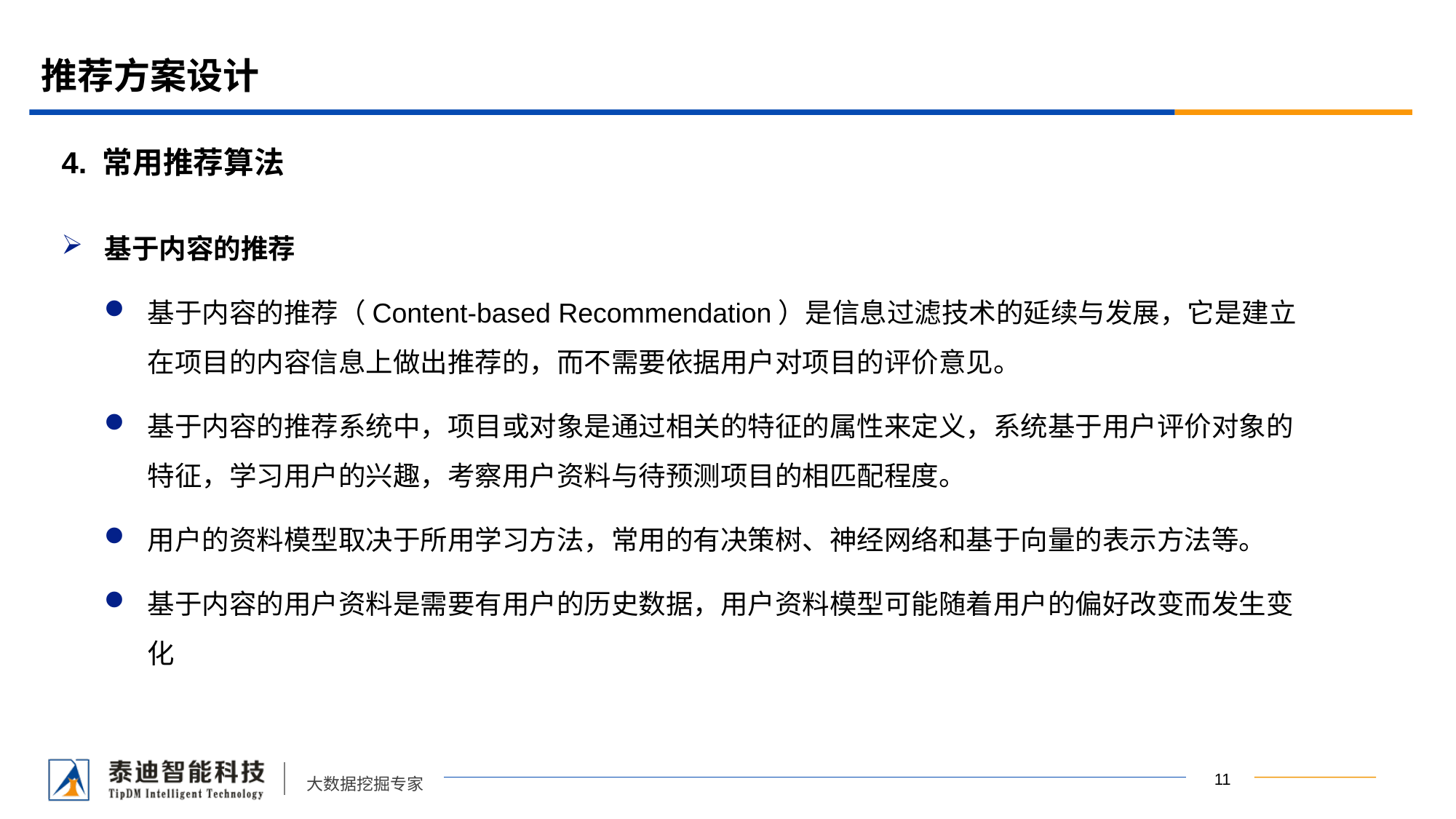

# 推荐方案设计
4. 常用推荐算法
基于内容的推荐
基于内容的推荐（Content-based Recommendation）是信息过滤技术的延续与发展，它是建立在项目的内容信息上做出推荐的，而不需要依据用户对项目的评价意见。
基于内容的推荐系统中，项目或对象是通过相关的特征的属性来定义，系统基于用户评价对象的特征，学习用户的兴趣，考察用户资料与待预测项目的相匹配程度。
用户的资料模型取决于所用学习方法，常用的有决策树、神经网络和基于向量的表示方法等。
基于内容的用户资料是需要有用户的历史数据，用户资料模型可能随着用户的偏好改变而发生变化